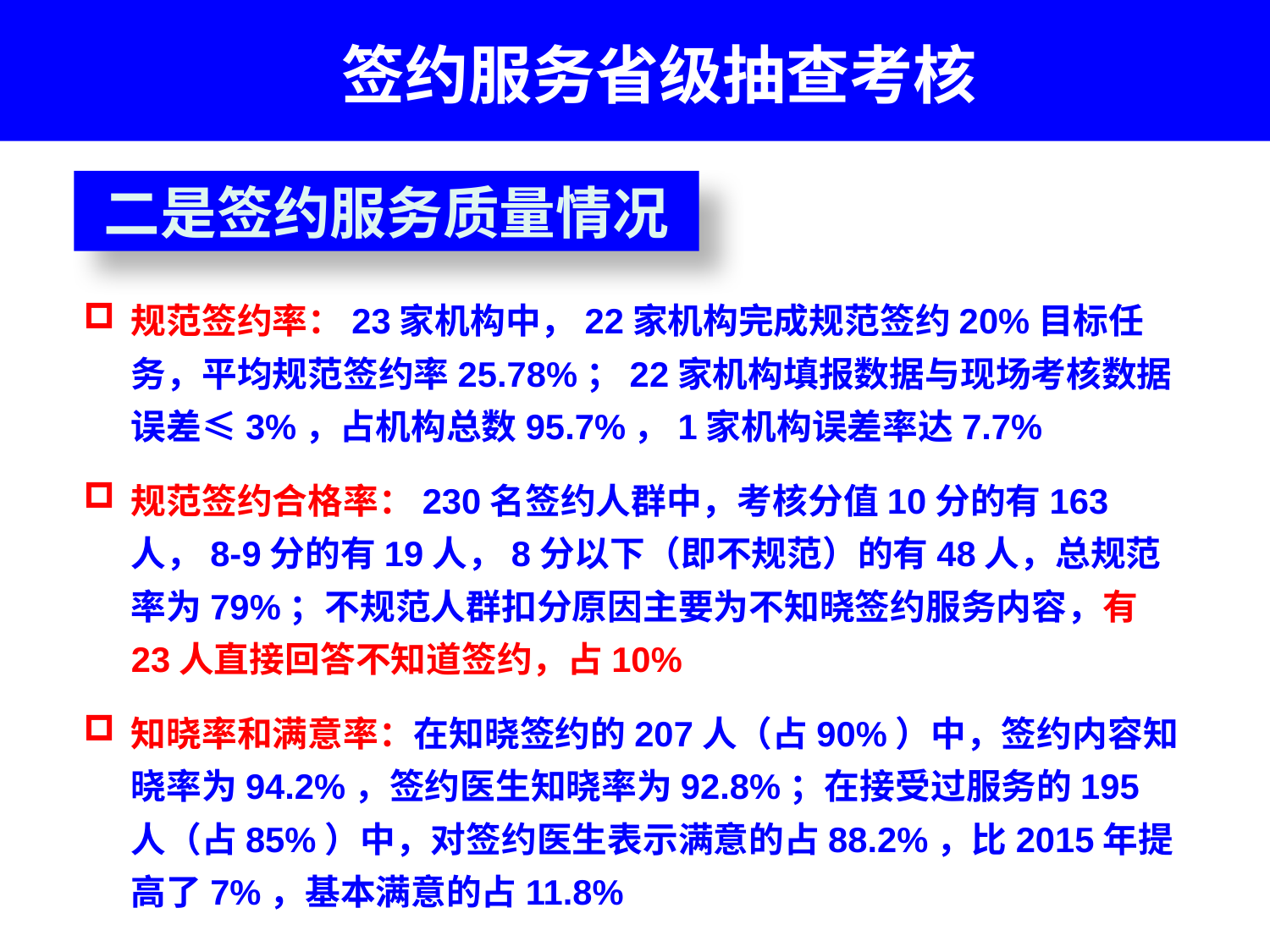

签约服务省级抽查考核
二是签约服务质量情况
杭州市
规范签约率：23家机构中，22家机构完成规范签约20%目标任务，平均规范签约率25.78%；22家机构填报数据与现场考核数据误差≤3%，占机构总数95.7%，1家机构误差率达7.7%
规范签约合格率：230名签约人群中，考核分值10分的有163人，8-9分的有19人，8分以下（即不规范）的有48人，总规范率为79%；不规范人群扣分原因主要为不知晓签约服务内容，有23人直接回答不知道签约，占10%
知晓率和满意率：在知晓签约的207人（占90%）中，签约内容知晓率为94.2%，签约医生知晓率为92.8%；在接受过服务的195人（占85%）中，对签约医生表示满意的占88.2%，比2015年提高了7%，基本满意的占11.8%